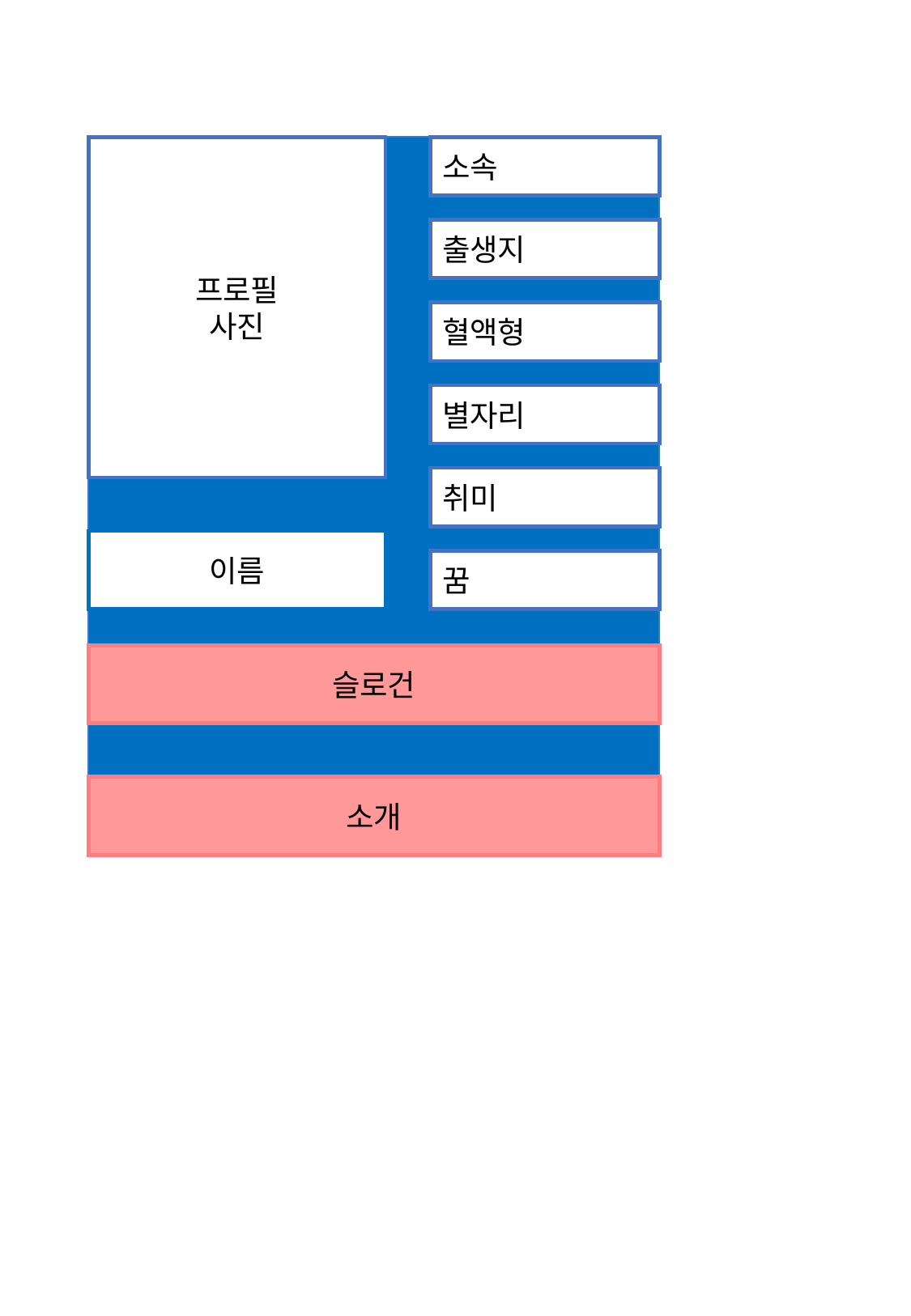

프로필
사진
소속
출생지
혈액형
별자리
취미
경험
(제목)
향후 포부 (제목)
이름
꿈
경험
(내용)
[가운데 정렬]
향후 포부
(내용)
[가운데 정렬]
슬로건
소개